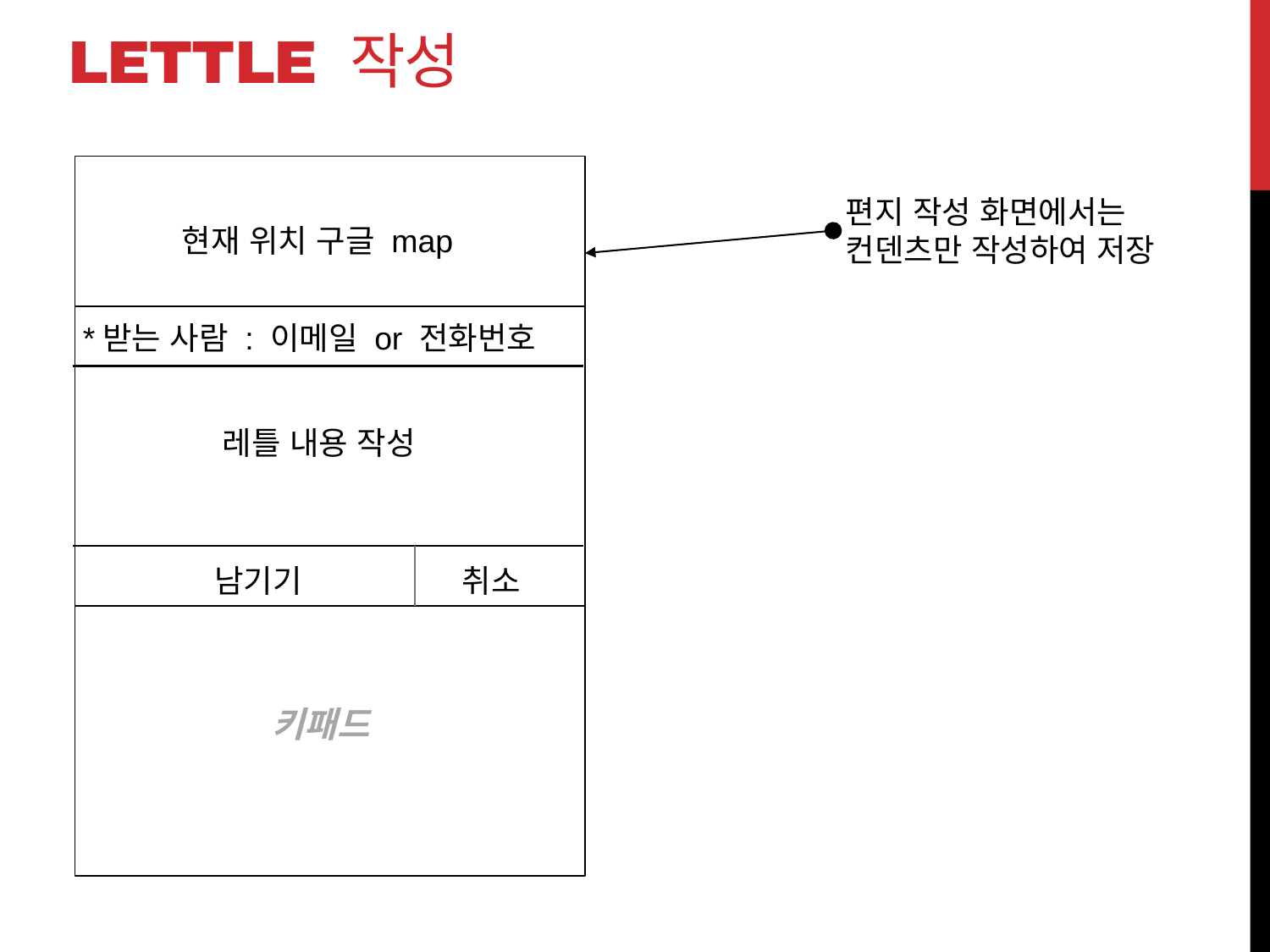

# LETTLE 작성

편지 작성 화면에서는
컨덴츠만 작성하여 저장
현재 위치 구글 map
*받는 사람 : 이메일 or 전화번호
레틀 내용 작성
남기기
취소
키패드